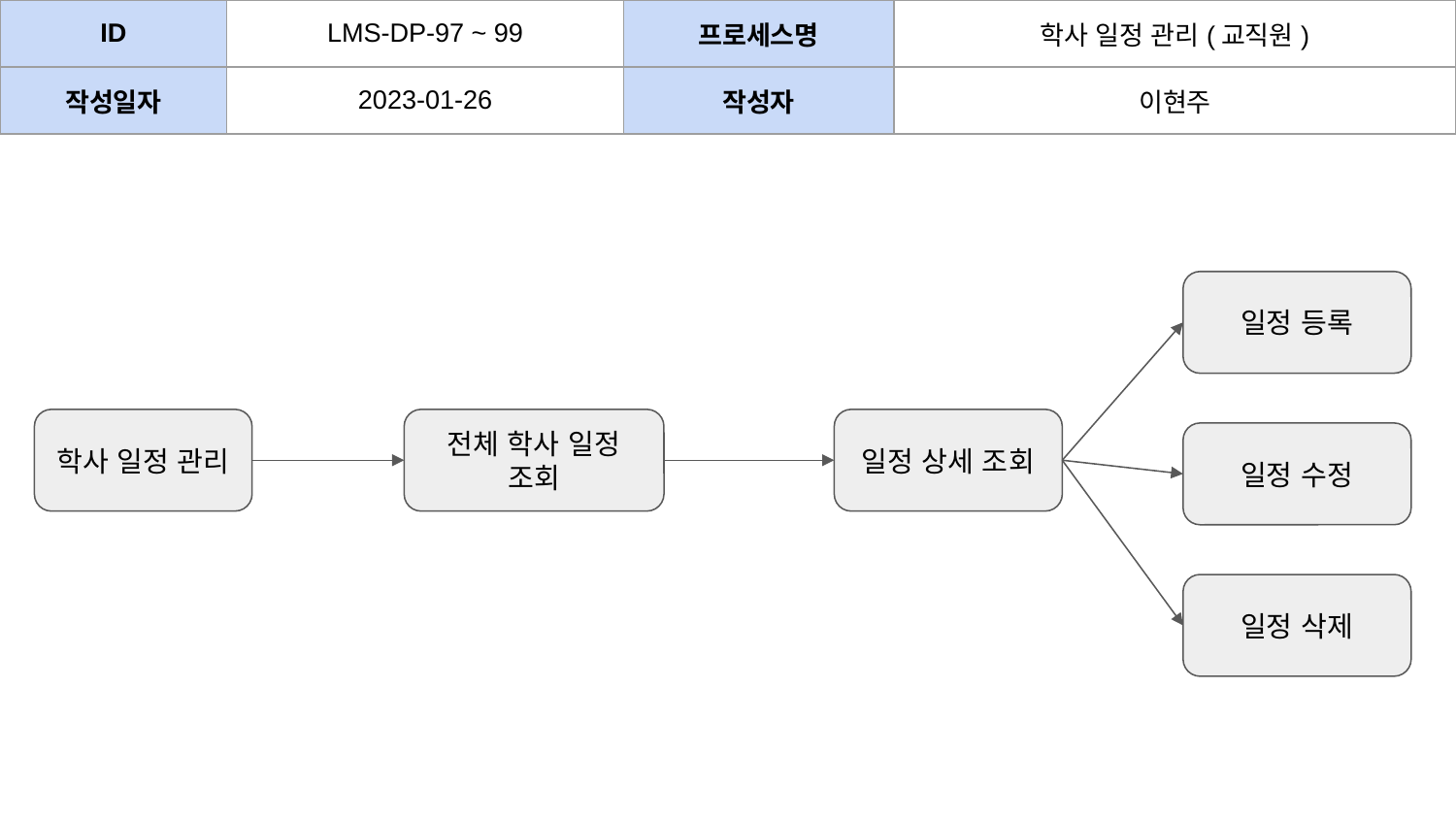

| ID | LMS-DP-97 ~ 99 | 프로세스명 | 학사 일정 관리(교직원) |  |  |
| --- | --- | --- | --- | --- | --- |
| 작성일자 | 2023-01-26 | 작성자 | 이현주 |  |  |
일정 등록
학사 일정 관리
전체 학사 일정 조회
일정 상세 조회
일정 수정
일정 삭제